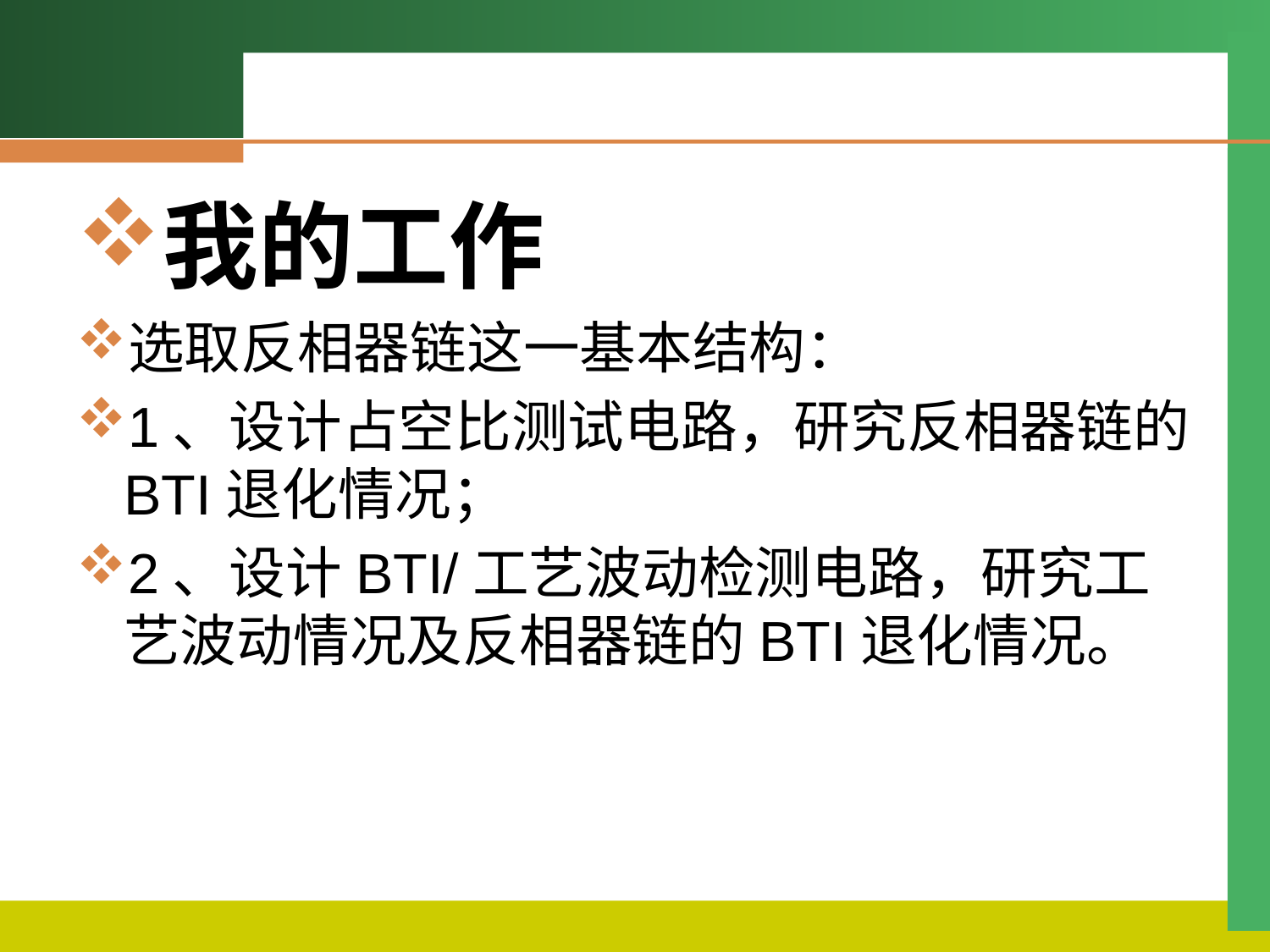

#
我的工作
选取反相器链这一基本结构：
1、设计占空比测试电路，研究反相器链的BTI退化情况；
2、设计BTI/工艺波动检测电路，研究工艺波动情况及反相器链的BTI退化情况。